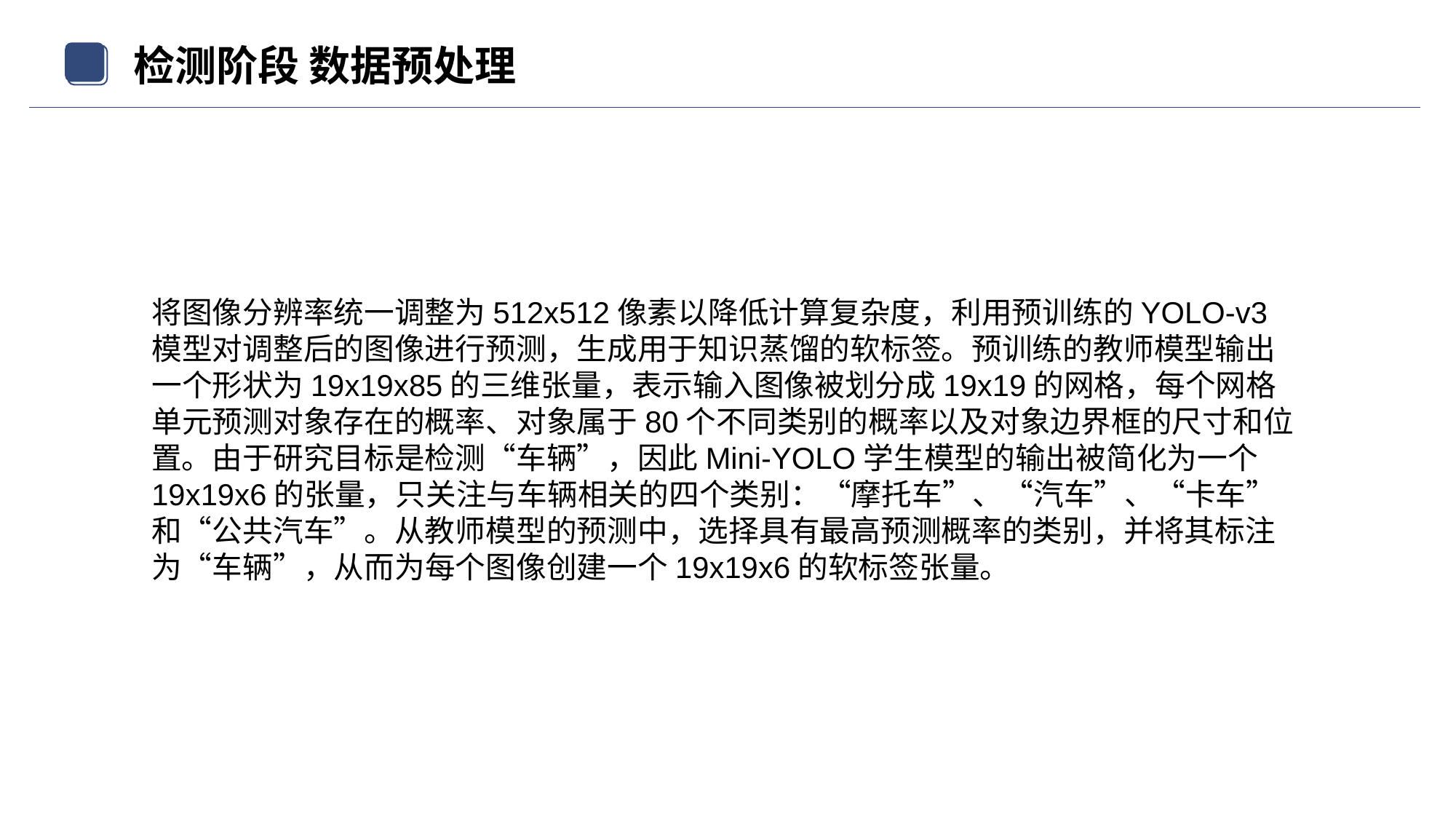

检测阶段 数据预处理
将图像分辨率统一调整为512x512像素以降低计算复杂度，利用预训练的YOLO-v3模型对调整后的图像进行预测，生成用于知识蒸馏的软标签。预训练的教师模型输出一个形状为19x19x85的三维张量，表示输入图像被划分成19x19的网格，每个网格单元预测对象存在的概率、对象属于80个不同类别的概率以及对象边界框的尺寸和位置。由于研究目标是检测“车辆”，因此Mini-YOLO学生模型的输出被简化为一个19x19x6的张量，只关注与车辆相关的四个类别：“摩托车”、“汽车”、“卡车”和“公共汽车”。从教师模型的预测中，选择具有最高预测概率的类别，并将其标注为“车辆”，从而为每个图像创建一个19x19x6的软标签张量。